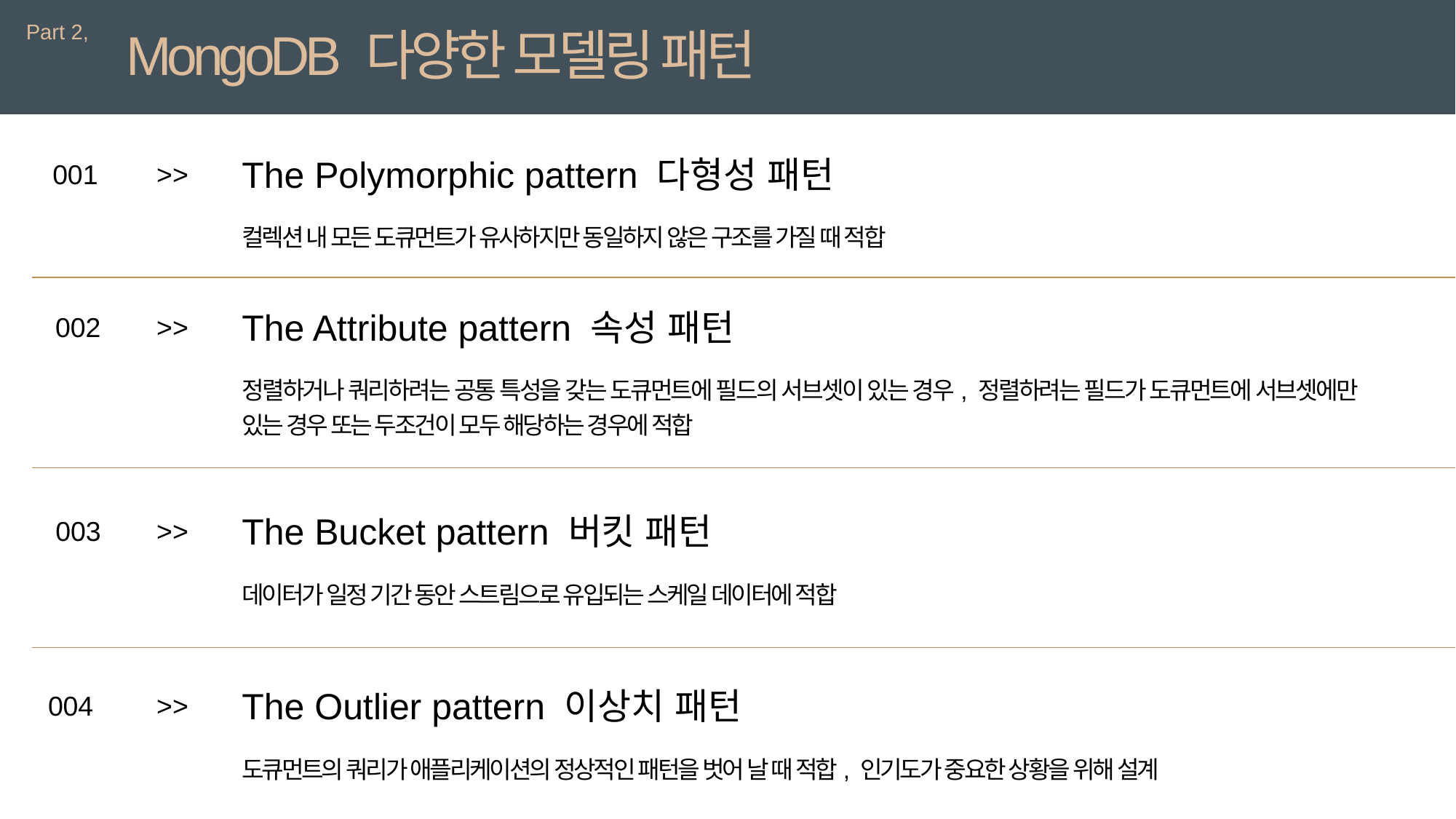

Part 2,
MongoDB 다양한 모델링 패턴
The Polymorphic pattern 다형성 패턴
001
>>
컬렉션 내 모든 도큐먼트가 유사하지만 동일하지 않은 구조를 가질 때 적합
The Attribute pattern 속성 패턴
002
>>
정렬하거나 쿼리하려는 공통 특성을 갖는 도큐먼트에 필드의 서브셋이 있는 경우, 정렬하려는 필드가 도큐먼트에 서브셋에만 있는 경우 또는 두조건이 모두 해당하는 경우에 적합
The Bucket pattern 버킷 패턴
003
>>
데이터가 일정 기간 동안 스트림으로 유입되는 스케일 데이터에 적합
The Outlier pattern 이상치 패턴
004
>>
도큐먼트의 쿼리가 애플리케이션의 정상적인 패턴을 벗어 날 때 적합, 인기도가 중요한 상황을 위해 설계